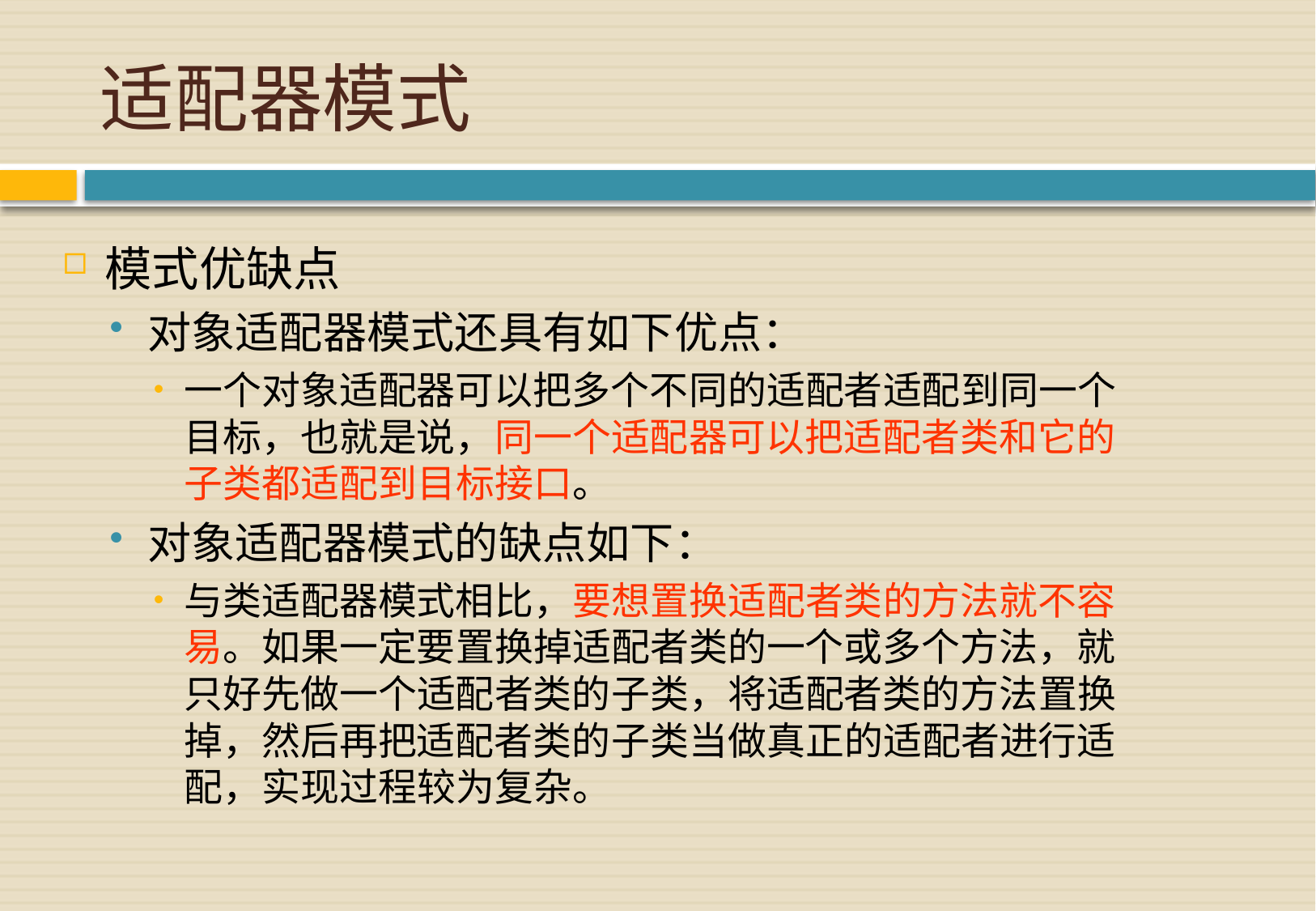

# 适配器模式
模式优缺点
对象适配器模式还具有如下优点：
一个对象适配器可以把多个不同的适配者适配到同一个目标，也就是说，同一个适配器可以把适配者类和它的子类都适配到目标接口。
对象适配器模式的缺点如下：
与类适配器模式相比，要想置换适配者类的方法就不容易。如果一定要置换掉适配者类的一个或多个方法，就只好先做一个适配者类的子类，将适配者类的方法置换掉，然后再把适配者类的子类当做真正的适配者进行适配，实现过程较为复杂。